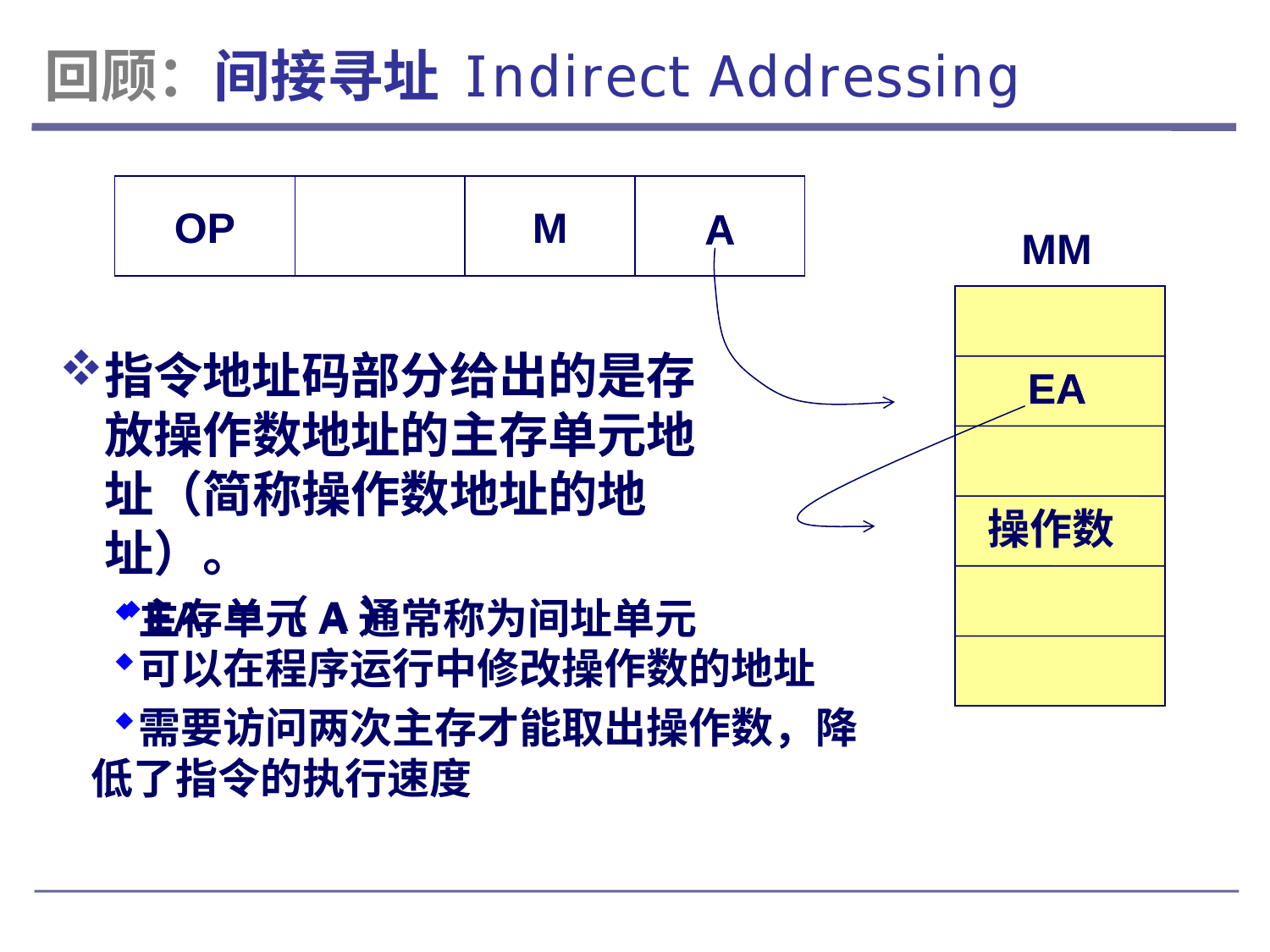

# 回顾：间接寻址 Indirect Addressing
OP

M
Ri

A
A
MM

指令地址码部分给出的是存放操作数地址的主存单元地址（简称操作数地址的地址）。
EA ＝（A）
EA
EA

操作数

主存单元A通常称为间址单元
可以在程序运行中修改操作数的地址
需要访问两次主存才能取出操作数，降低了指令的执行速度

52